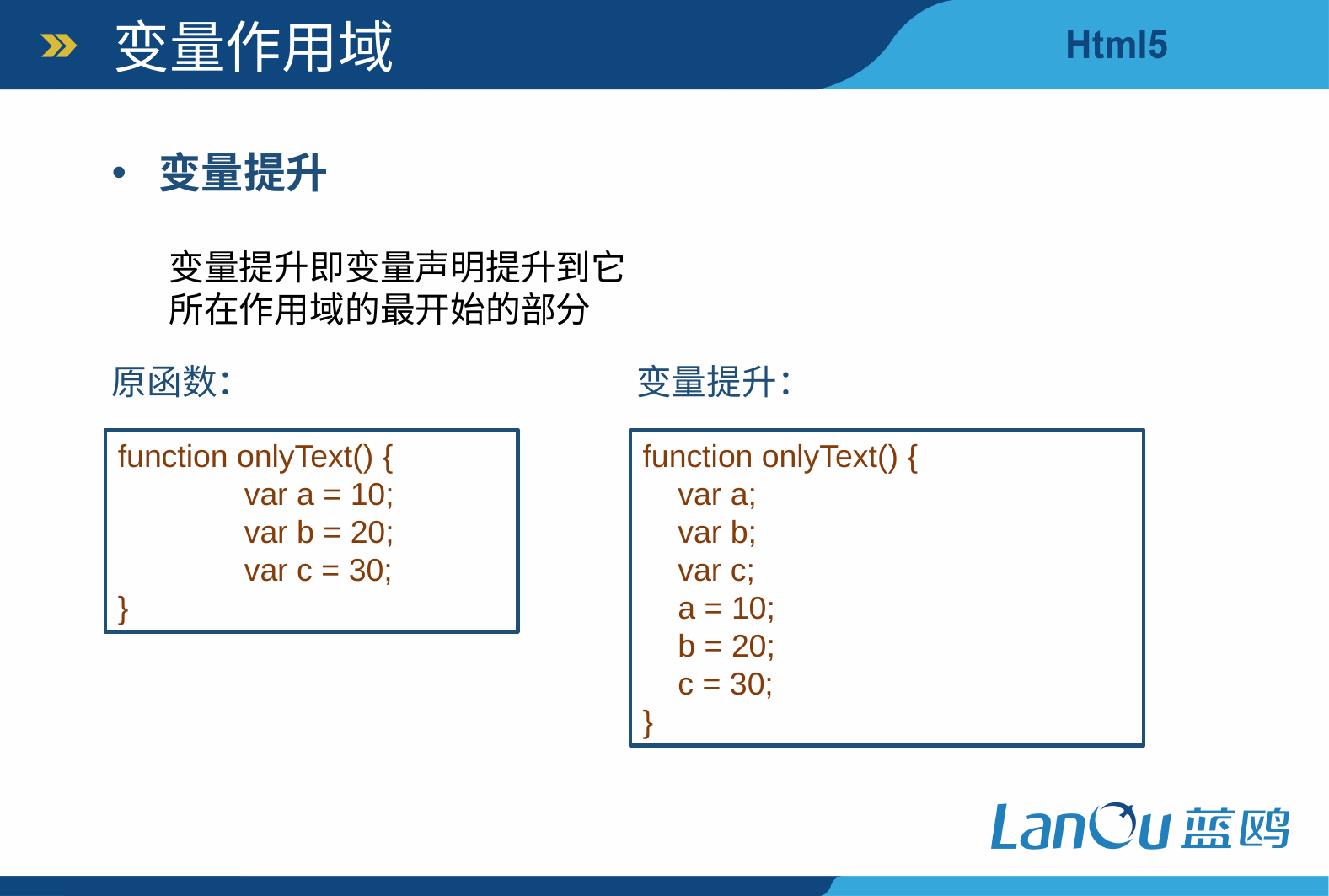

变量作用域
变量提升

变量提升即变量声明提升到它所在作用域的最开始的部分
原函数：

变量提升：

function onlyText() {
	var a = 10;
	var b = 20;
	var c = 30;
}
function onlyText() {
    var a;
    var b;
    var c;
    a = 10;
    b = 20;
    c = 30;
}